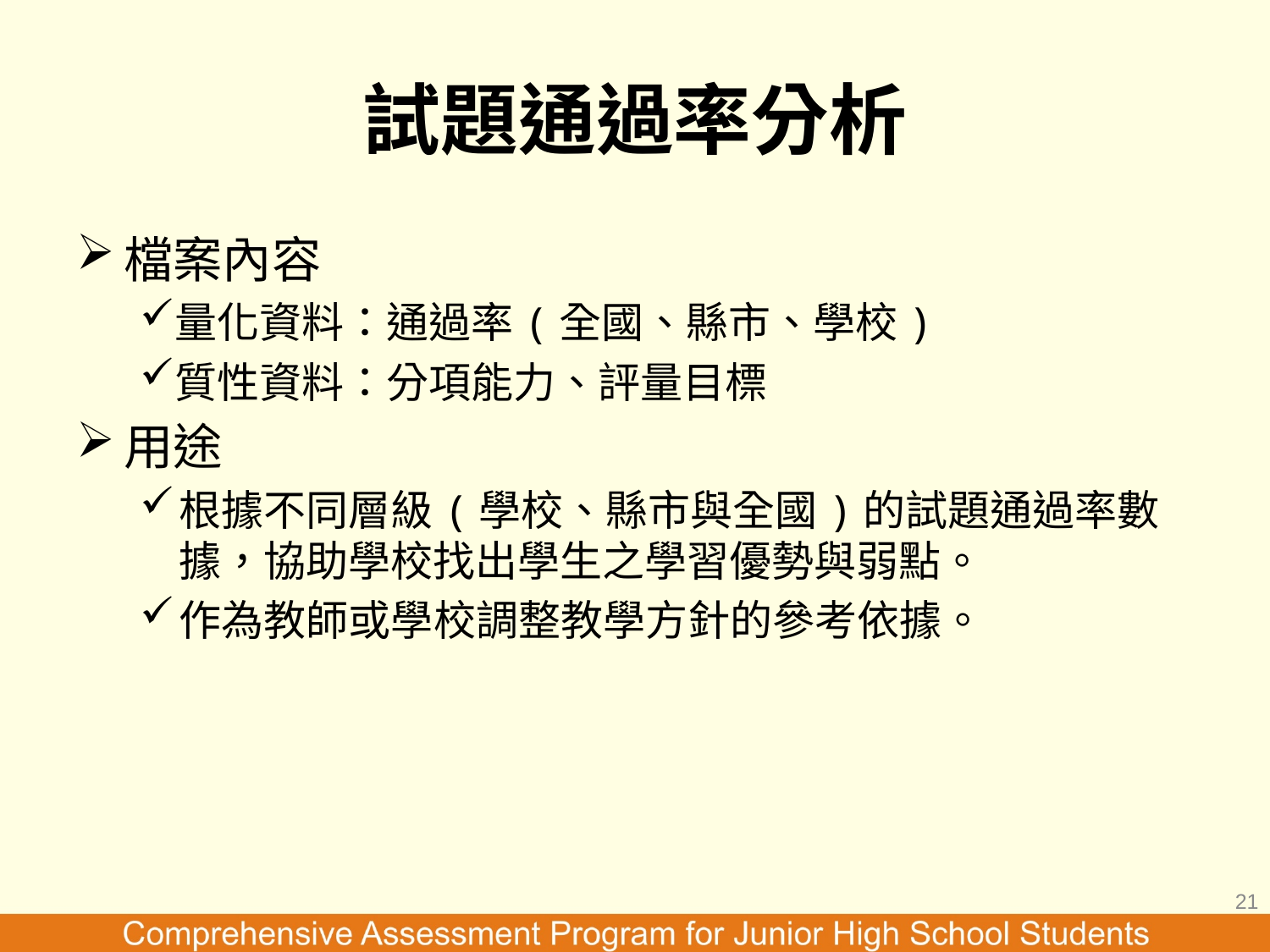

# 試題通過率分析
檔案內容
量化資料：通過率(全國、縣市、學校)
質性資料：分項能力、評量目標
用途
根據不同層級(學校、縣市與全國)的試題通過率數據，協助學校找出學生之學習優勢與弱點。
作為教師或學校調整教學方針的參考依據。
21